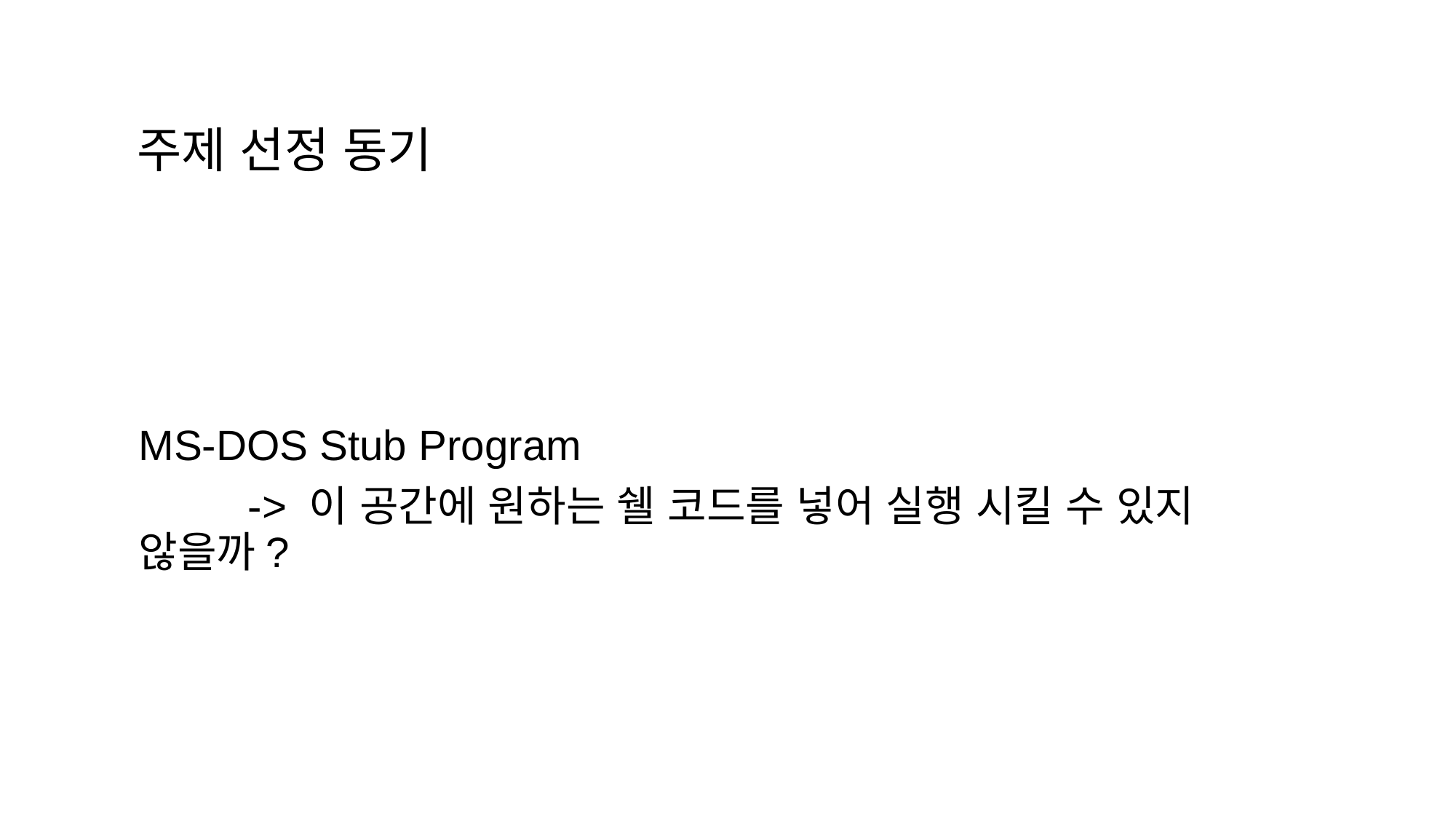

# 주제 선정 동기

MS-DOS Stub Program
	-> 이 공간에 원하는 쉘 코드를 넣어 실행 시킬 수 있지 않을까?